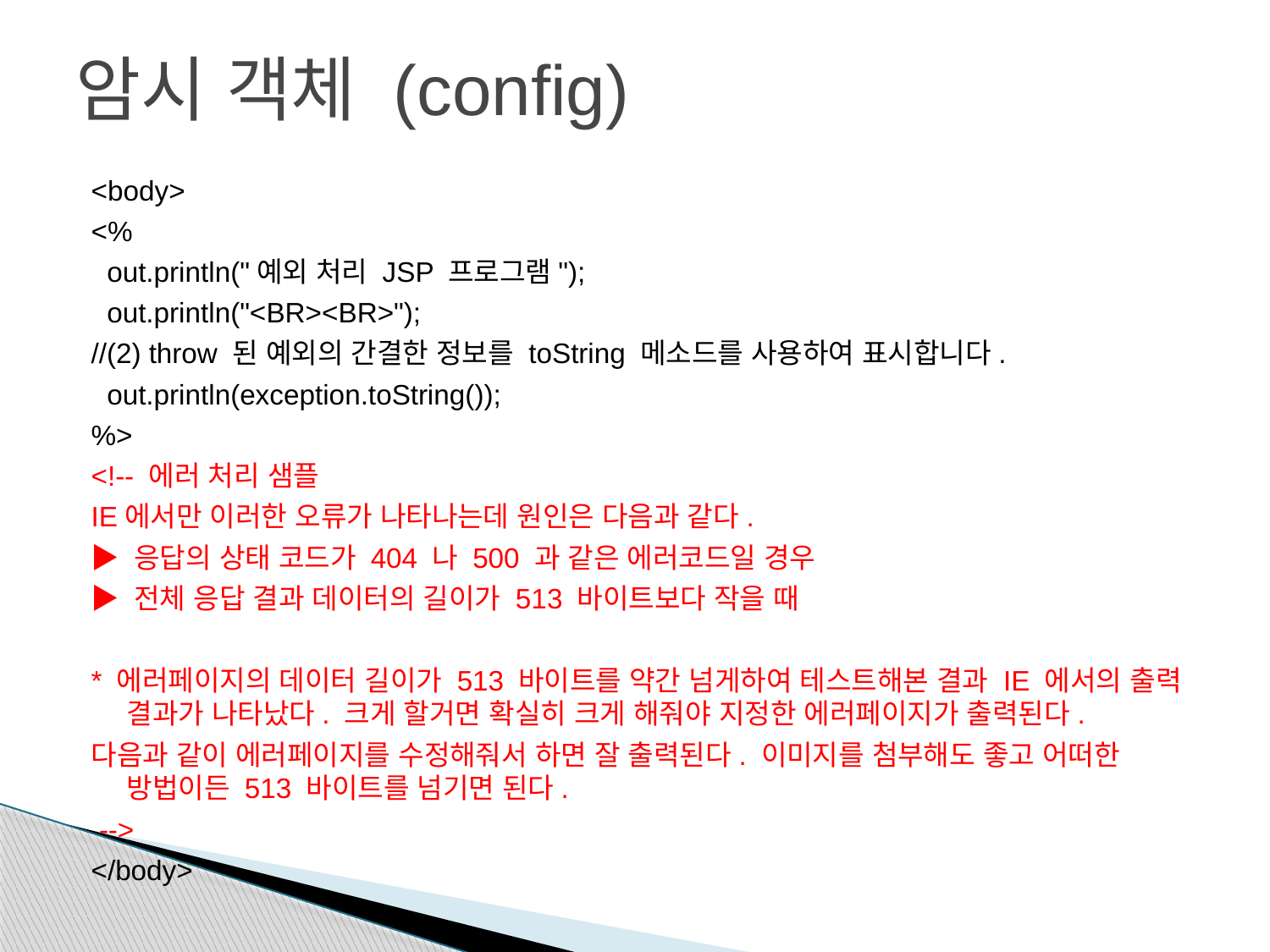

# 암시 객체 (config)
<body>
<%
  out.println("예외 처리 JSP 프로그램");
  out.println("<BR><BR>");
//(2) throw 된 예외의 간결한 정보를 toString 메소드를 사용하여 표시합니다.
  out.println(exception.toString());
%>
<!-- 에러 처리 샘플
IE에서만 이러한 오류가 나타나는데 원인은 다음과 같다.
▶ 응답의 상태 코드가 404 나 500 과 같은 에러코드일 경우
▶ 전체 응답 결과 데이터의 길이가 513 바이트보다 작을 때

* 에러페이지의 데이터 길이가 513 바이트를 약간 넘게하여 테스트해본 결과 IE 에서의 출력 결과가 나타났다. 크게 할거면 확실히 크게 해줘야 지정한 에러페이지가 출력된다.
다음과 같이 에러페이지를 수정해줘서 하면 잘 출력된다. 이미지를 첨부해도 좋고 어떠한 방법이든 513 바이트를 넘기면 된다.
 -->
</body>